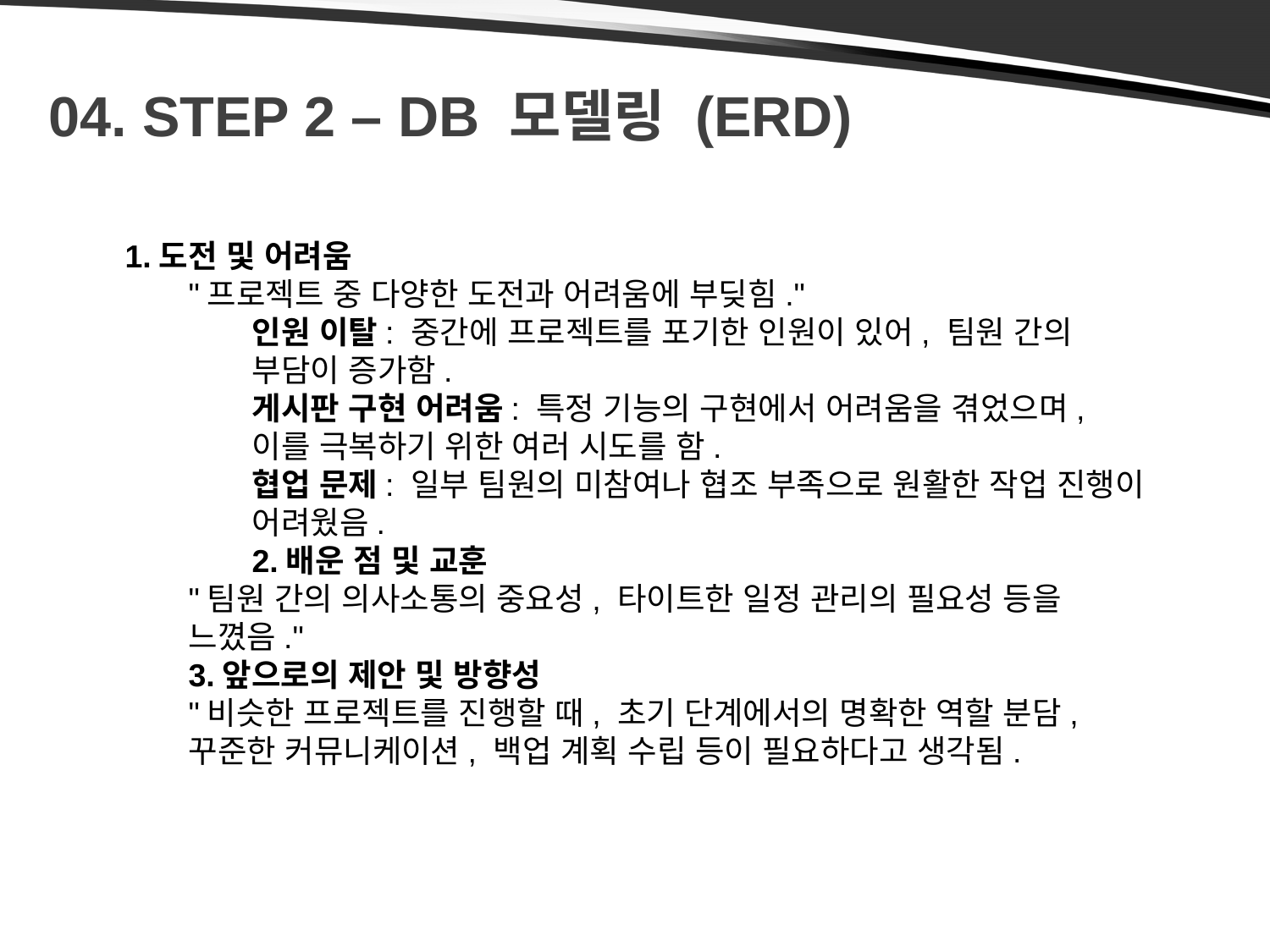

# 04. STEP 2 – DB 모델링 (ERD)
1.도전 및 어려움
"프로젝트 중 다양한 도전과 어려움에 부딪힘."
인원 이탈: 중간에 프로젝트를 포기한 인원이 있어, 팀원 간의 부담이 증가함.
게시판 구현 어려움: 특정 기능의 구현에서 어려움을 겪었으며, 이를 극복하기 위한 여러 시도를 함.
협업 문제: 일부 팀원의 미참여나 협조 부족으로 원활한 작업 진행이 어려웠음.
2.배운 점 및 교훈
"팀원 간의 의사소통의 중요성, 타이트한 일정 관리의 필요성 등을 느꼈음."
3.앞으로의 제안 및 방향성
"비슷한 프로젝트를 진행할 때, 초기 단계에서의 명확한 역할 분담, 꾸준한 커뮤니케이션, 백업 계획 수립 등이 필요하다고 생각됨.